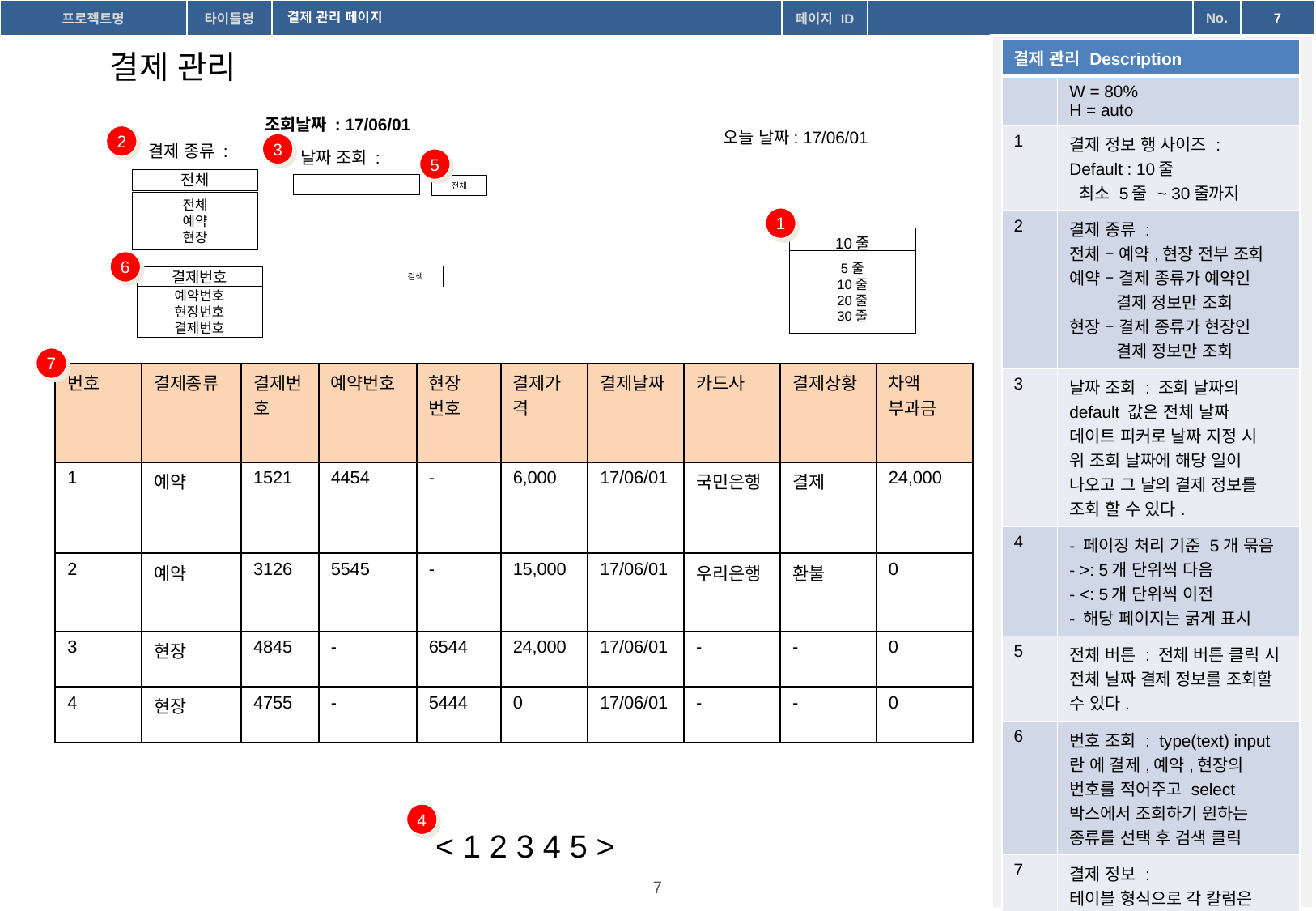

결제 관리 페이지

결제 관리
| 결제 관리 Description |  |
| --- | --- |
|  | W = 80% H = auto |
| 1 | 결제 정보 행 사이즈 : Default : 10줄 최소 5줄 ~ 30줄까지 |
| 2 | 결제 종류 : 전체 – 예약,현장 전부 조회 예약 – 결제 종류가 예약인 결제 정보만 조회 현장 – 결제 종류가 현장인 결제 정보만 조회 |
| 3 | 날짜 조회 : 조회 날짜의 default 값은 전체 날짜 데이트 피커로 날짜 지정 시 위 조회 날짜에 해당 일이 나오고 그 날의 결제 정보를 조회 할 수 있다. |
| 4 | - 페이징 처리 기준 5개 묶음 - >: 5개 단위씩 다음 - <: 5개 단위씩 이전 - 해당 페이지는 굵게 표시 |
| 5 | 전체 버튼 : 전체 버튼 클릭 시 전체 날짜 결제 정보를 조회할 수 있다. |
| 6 | 번호 조회 : type(text) input란 에 결제,예약,현장의 번호를 적어주고 select 박스에서 조회하기 원하는 종류를 선택 후 검색 클릭 |
| 7 | 결제 정보 : 테이블 형식으로 각 칼럼은 번호,결제 종류,결제 번호, 예약 번호, 현장 번호, 결제가격, 결제날짜, 카드사, 결제상황,차액 부과금을 보여준다 |
조회날짜 : 17/06/01
오늘 날짜: 17/06/01
2
3
결제 종류 :
날짜 조회 :
5
전체

전체
전체
예약
현장
1
10줄
5줄
10줄
20줄
30줄
6

검색
결제번호
예약번호
현장번호
결제번호
7
| 번호 | 결제종류 | 결제번호 | 예약번호 | 현장 번호 | 결제가격 | 결제날짜 | 카드사 | 결제상황 | 차액 부과금 |
| --- | --- | --- | --- | --- | --- | --- | --- | --- | --- |
| 1 | 예약 | 1521 | 4454 | - | 6,000 | 17/06/01 | 국민은행 | 결제 | 24,000 |
| 2 | 예약 | 3126 | 5545 | - | 15,000 | 17/06/01 | 우리은행 | 환불 | 0 |
| 3 | 현장 | 4845 | - | 6544 | 24,000 | 17/06/01 | - | - | 0 |
| 4 | 현장 | 4755 | - | 5444 | 0 | 17/06/01 | - | - | 0 |
4
< 1 2 3 4 5 >